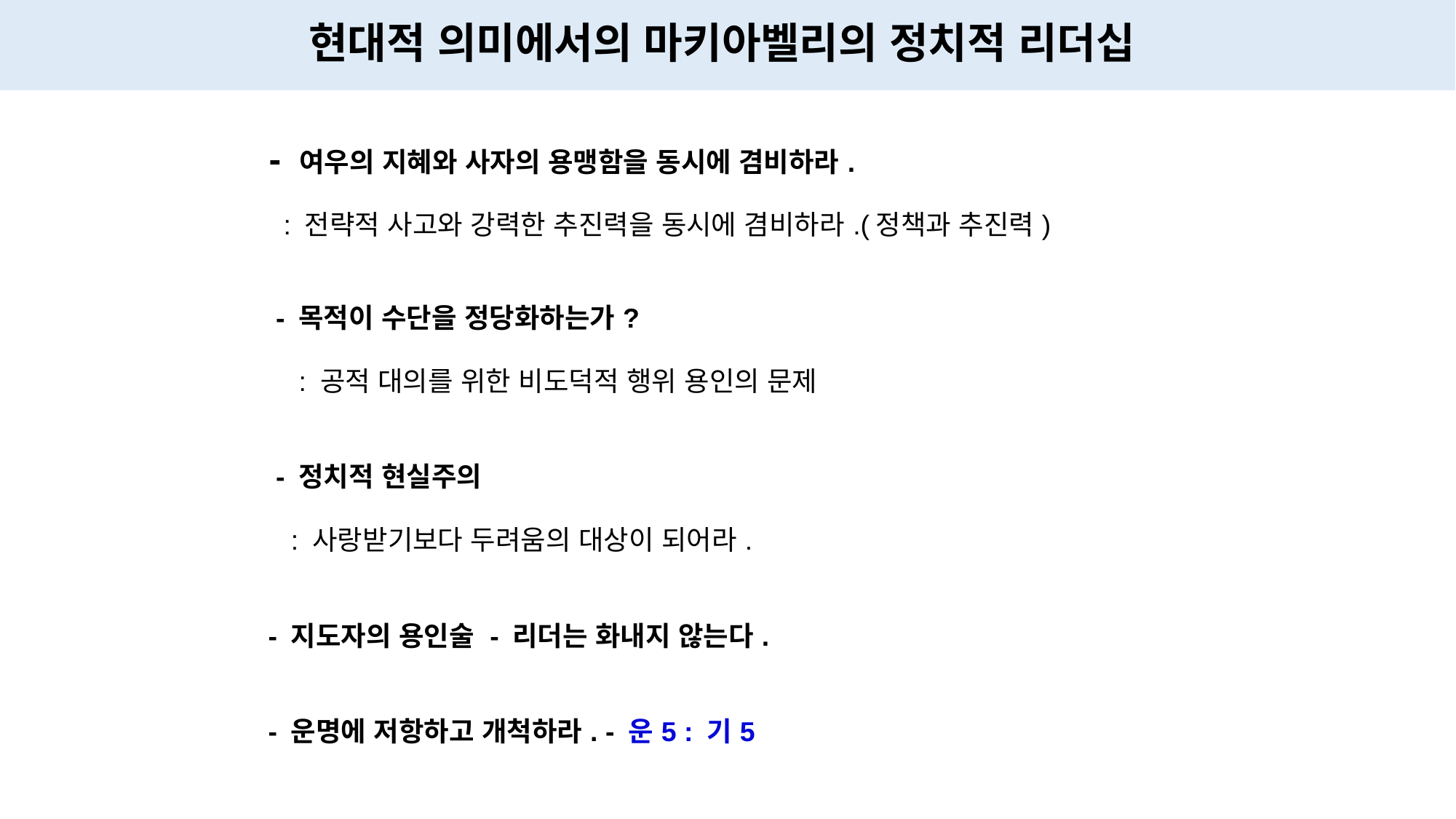

현대적 의미에서의 마키아벨리의 정치적 리더십
| - 여우의 지혜와 사자의 용맹함을 동시에 겸비하라. : 전략적 사고와 강력한 추진력을 동시에 겸비하라.(정책과 추진력) - 목적이 수단을 정당화하는가? : 공적 대의를 위한 비도덕적 행위 용인의 문제 - 정치적 현실주의 : 사랑받기보다 두려움의 대상이 되어라. - 지도자의 용인술 - 리더는 화내지 않는다. - 운명에 저항하고 개척하라. - 운5 : 기5 |
| --- |